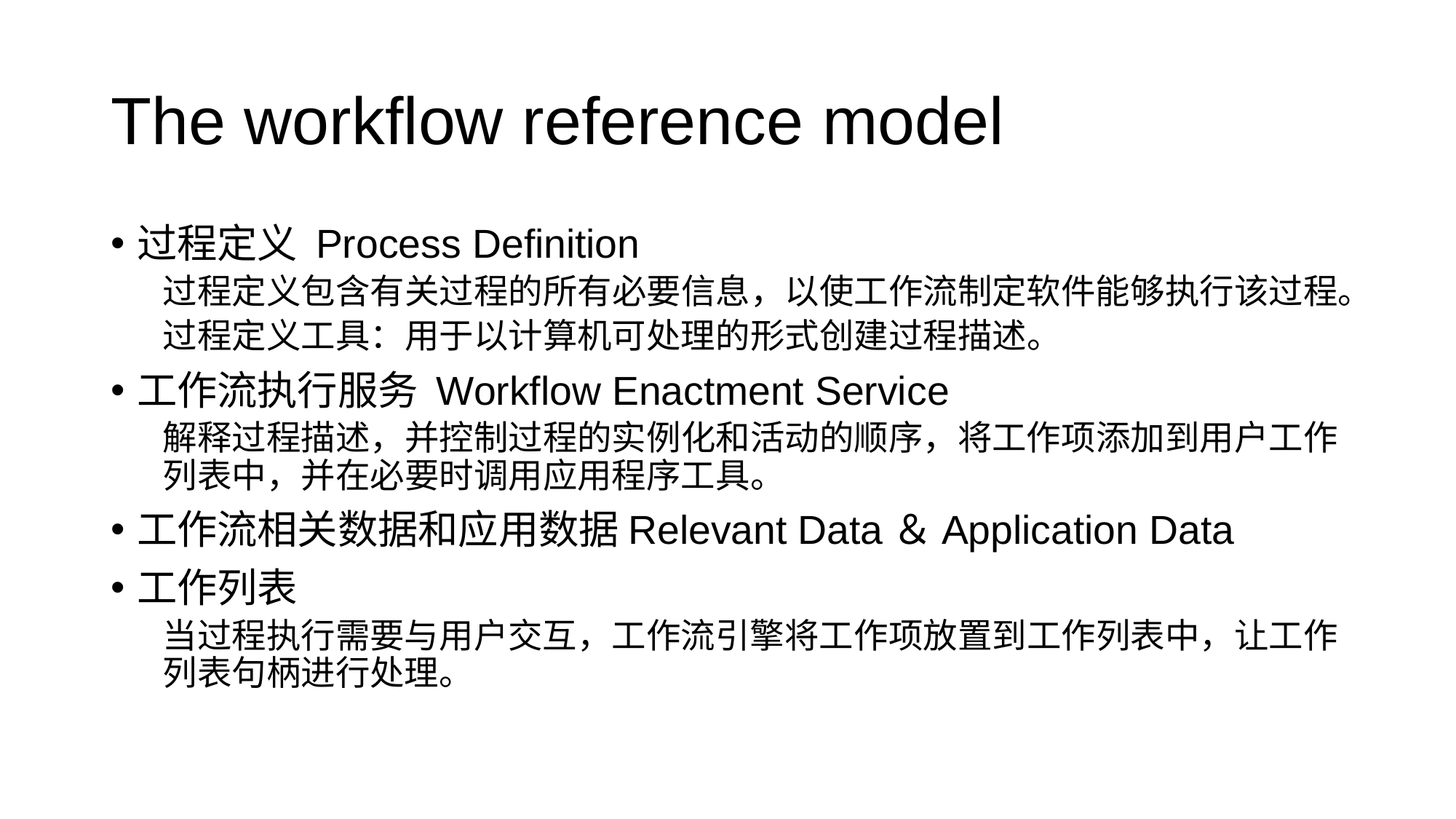

# The workflow reference model
过程定义 Process Definition
过程定义包含有关过程的所有必要信息，以使工作流制定软件能够执行该过程。
过程定义工具：用于以计算机可处理的形式创建过程描述。
工作流执行服务 Workflow Enactment Service
解释过程描述，并控制过程的实例化和活动的顺序，将工作项添加到用户工作列表中，并在必要时调用应用程序工具。
工作流相关数据和应用数据Relevant Data＆Application Data
工作列表
当过程执行需要与用户交互，工作流引擎将工作项放置到工作列表中，让工作列表句柄进行处理。